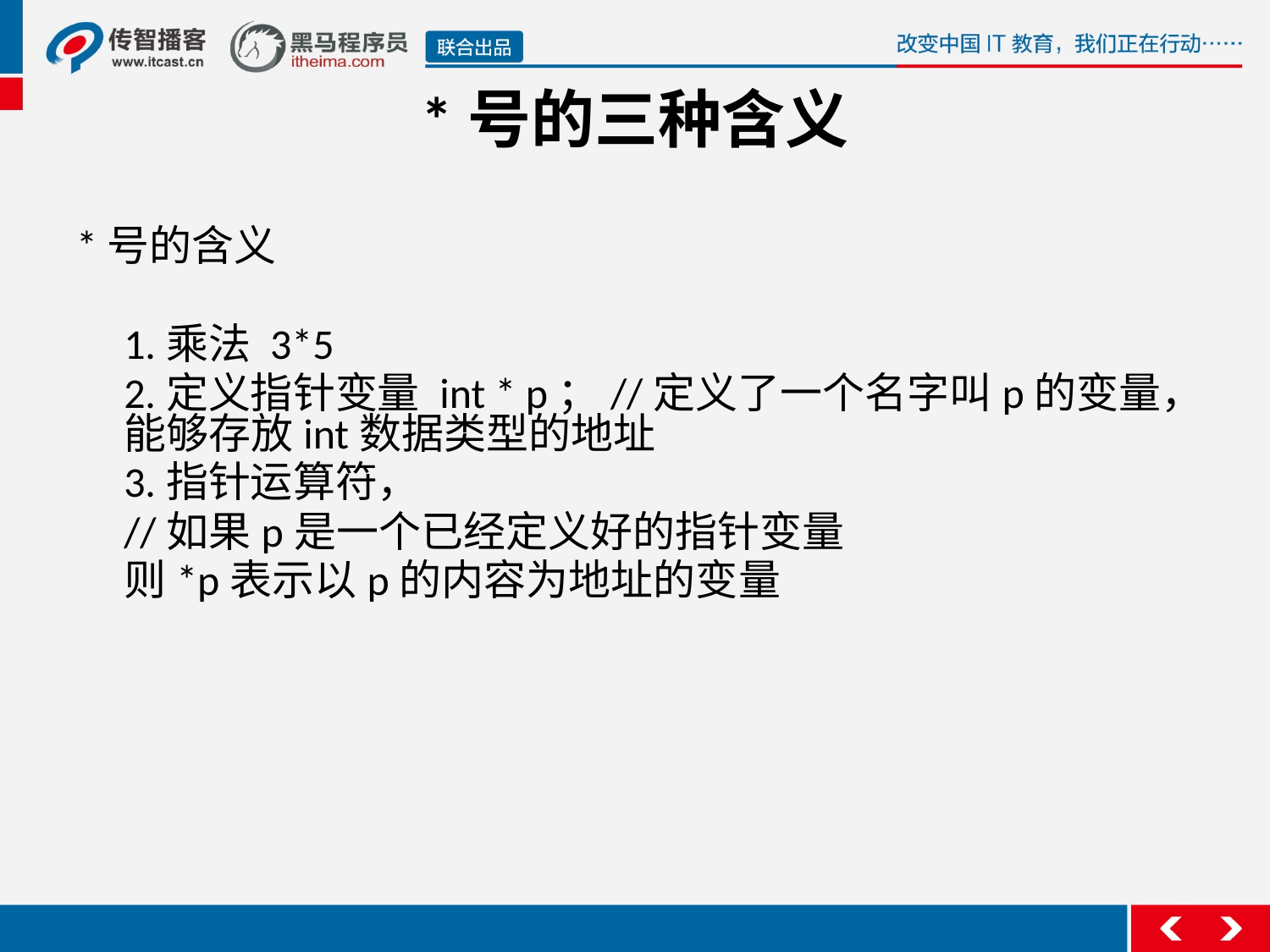

*号的三种含义
*号的含义

	1.乘法 3*5
	2.定义指针变量 int * p；//定义了一个名字叫p的变量，能够存放int数据类型的地址
	3.指针运算符，
	//如果p是一个已经定义好的指针变量
	则*p表示以p的内容为地址的变量